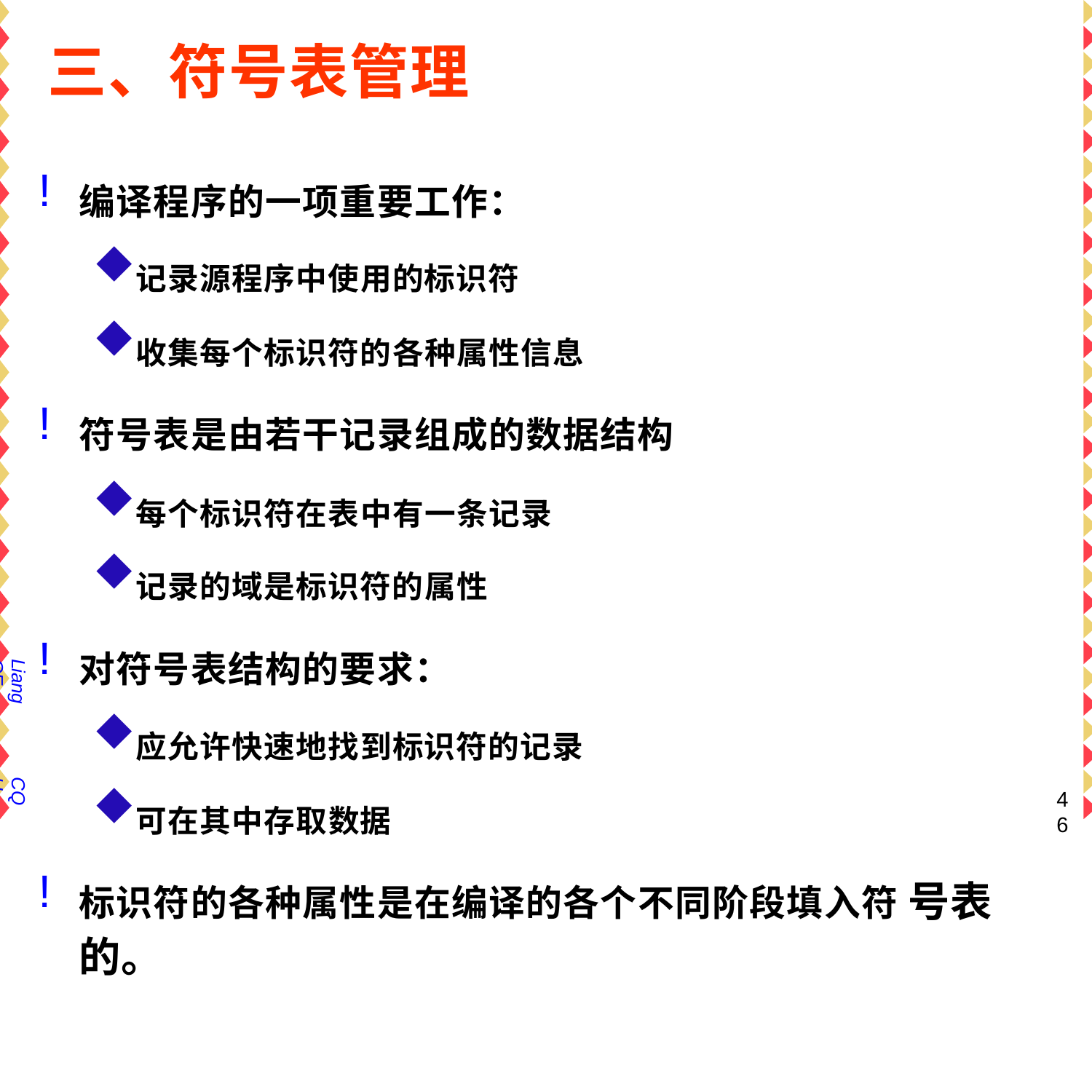

# 三、符号表管理
编译程序的一项重要工作：
记录源程序中使用的标识符
收集每个标识符的各种属性信息
符号表是由若干记录组成的数据结构
每个标识符在表中有一条记录
记录的域是标识符的属性
对符号表结构的要求：
应允许快速地找到标识符的记录
可在其中存取数据
标识符的各种属性是在编译的各个不同阶段填入符 号表的。
Liang GE
CQU
46